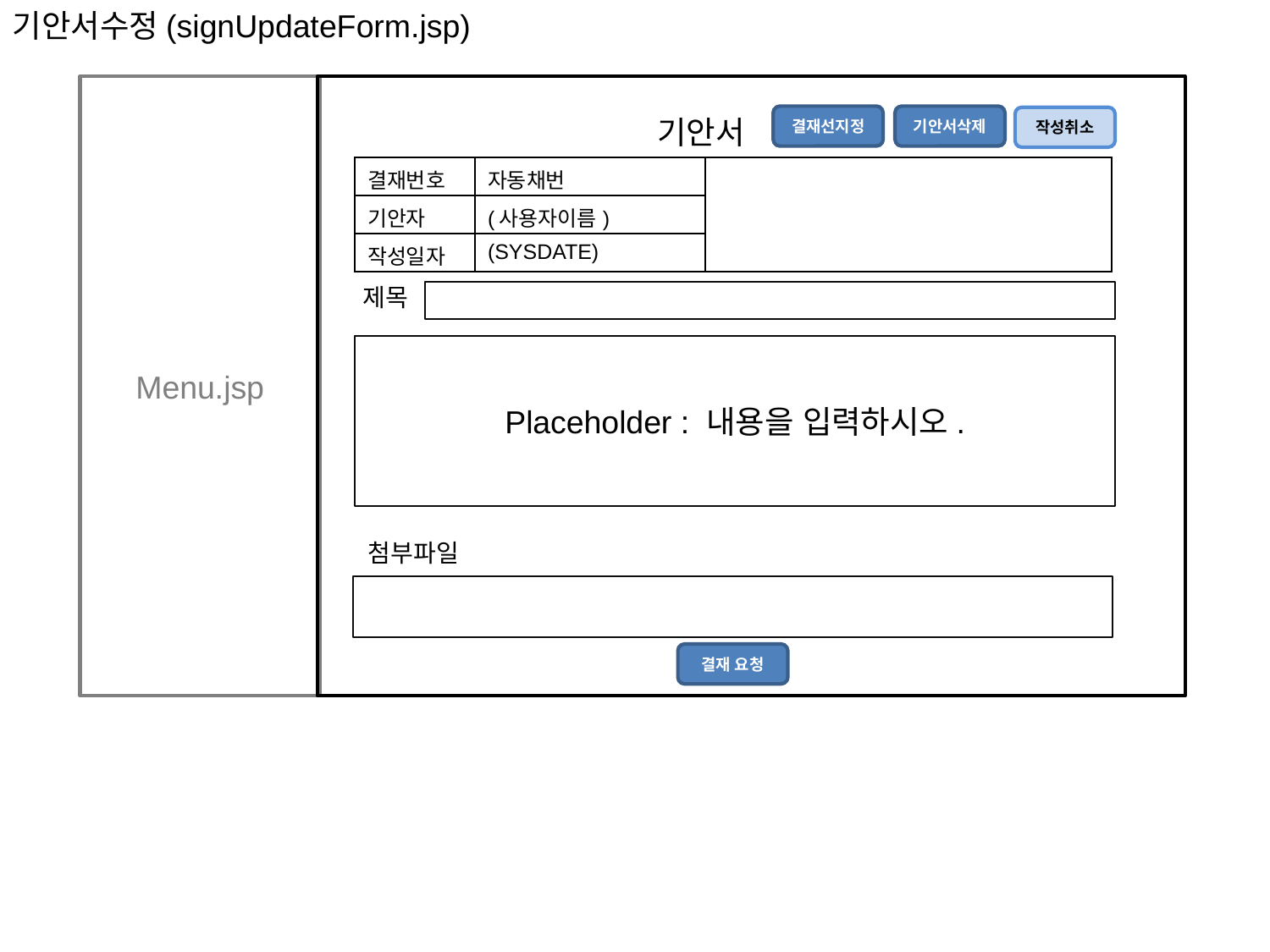

기안서수정(signUpdateForm.jsp)
Menu.jsp

결재선지정
기안서삭제
기안서
작성취소
| 결재번호 | 자동채번 |  |
| --- | --- | --- |
| 기안자 | (사용자이름) |  |
| 작성일자 | (SYSDATE) |  |
제목

Placeholder : 내용을 입력하시오.
첨부파일

결재 요청